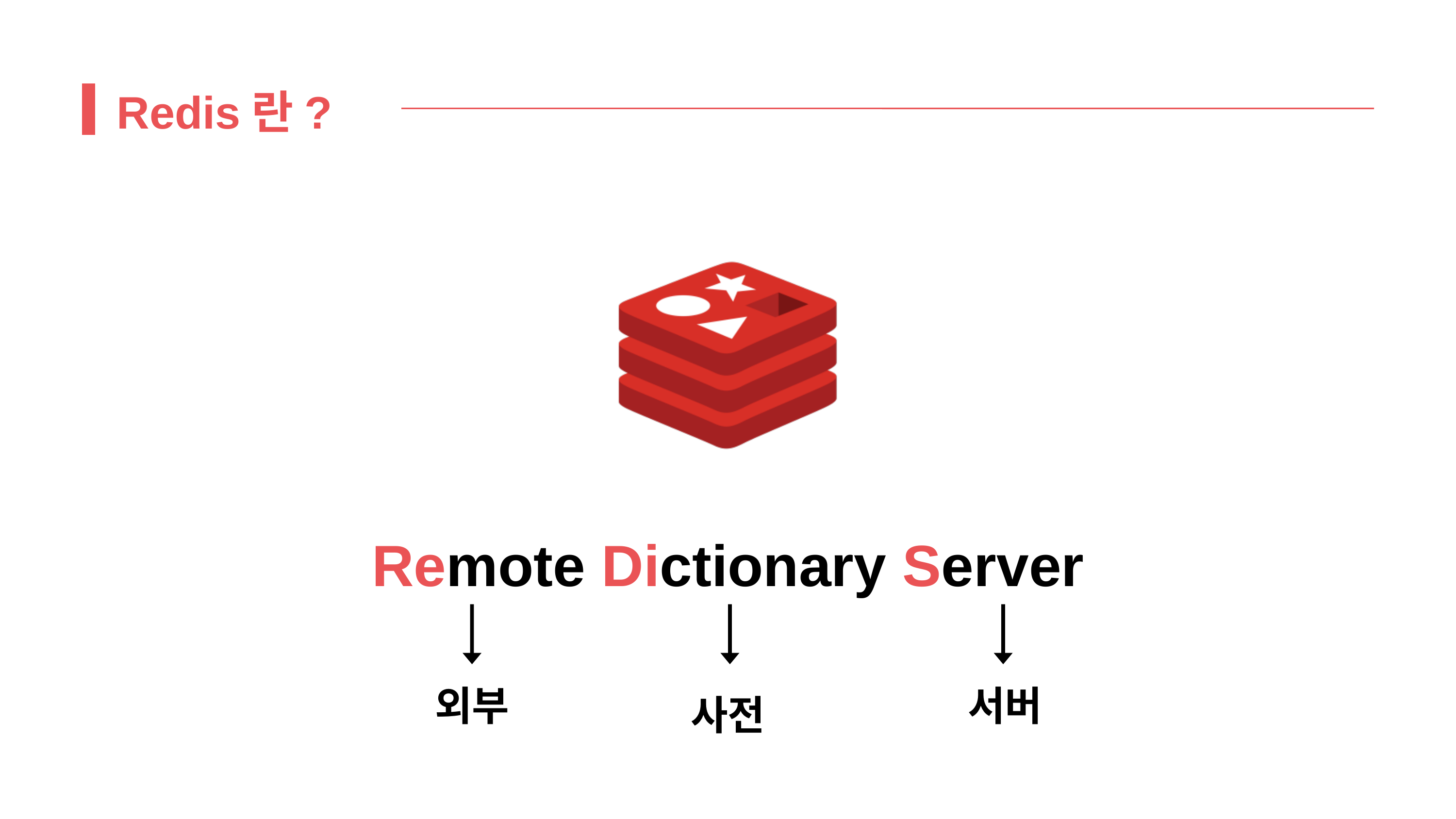

Redis란?

Remote Dictionary Server

외부
서버
사전